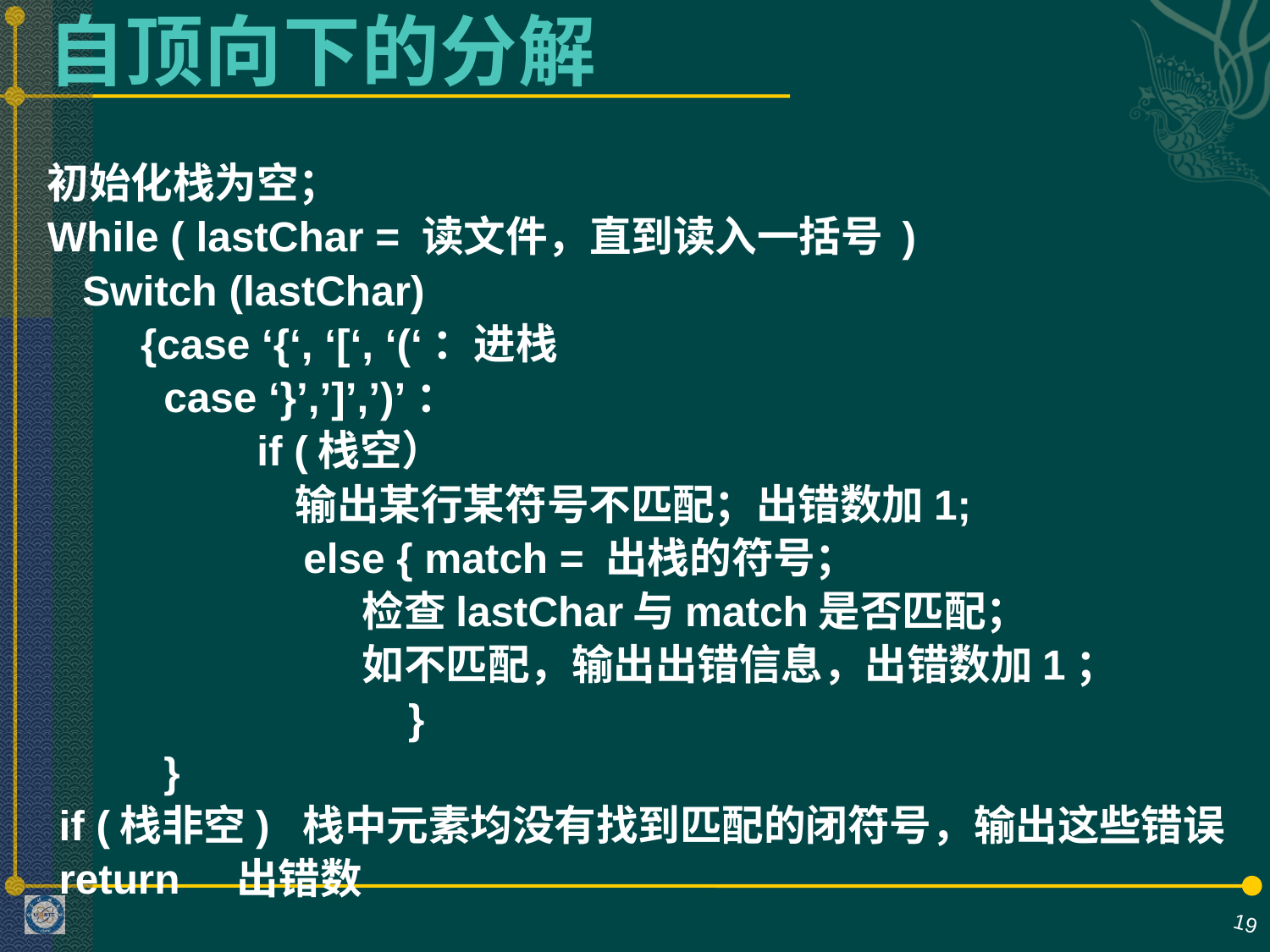

# 自顶向下的分解
初始化栈为空；
While ( lastChar = 读文件，直到读入一括号 )
   Switch (lastChar)
        {case ‘{‘, ‘[‘, ‘(‘：进栈
          case ‘}’,’]’,’)’：
                  if (栈空）
                         输出某行某符号不匹配；出错数加1;
                      else { match = 出栈的符号；
                                检查lastChar与match是否匹配；
                                如不匹配，输出出错信息，出错数加1；
                               }
          }
 if (栈非空)  栈中元素均没有找到匹配的闭符号，输出这些错误
 return    出错数
19